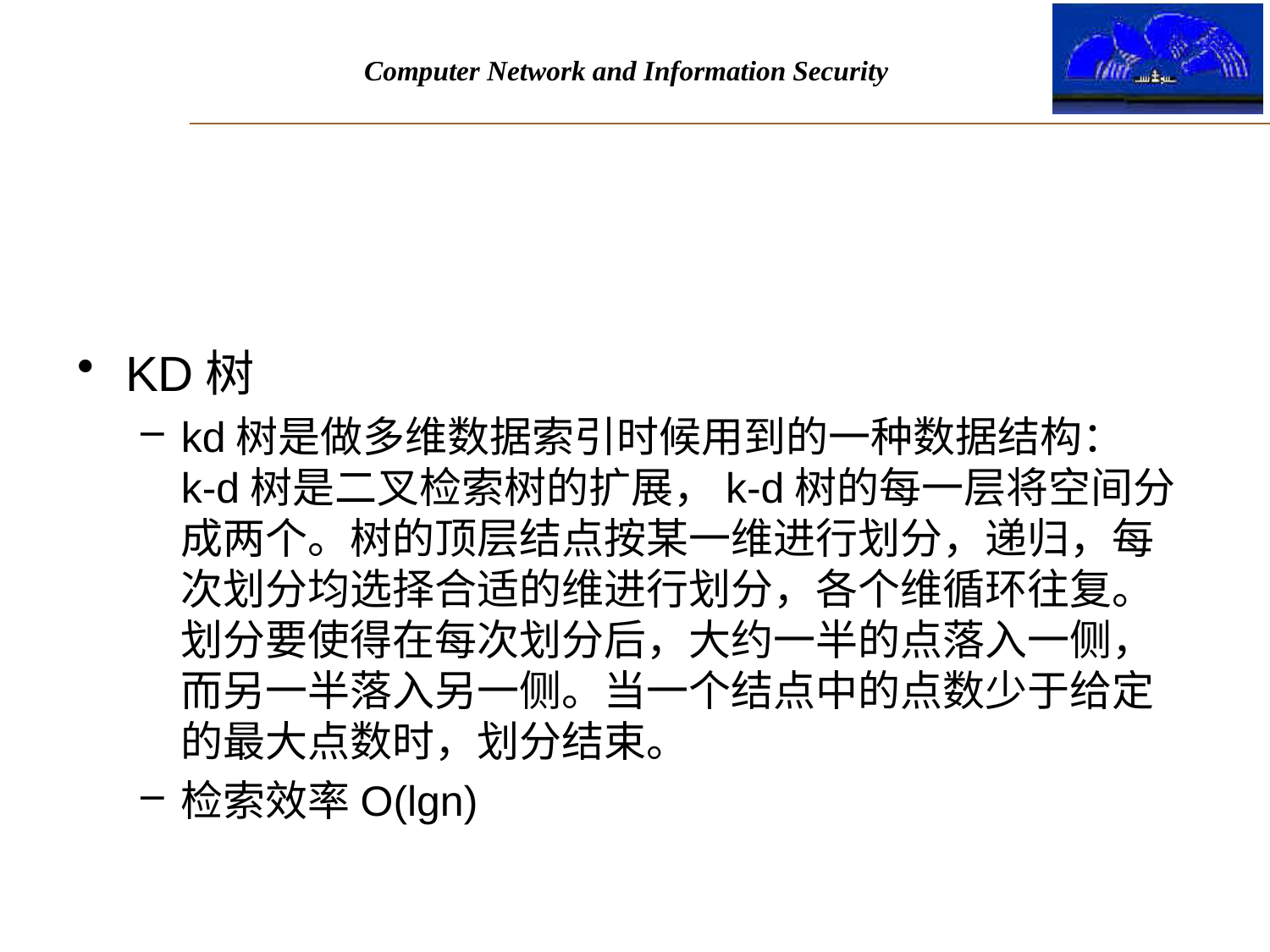

#
KD树
kd树是做多维数据索引时候用到的一种数据结构：
k-d树是二叉检索树的扩展，k-d树的每一层将空间分成两个。树的顶层结点按某一维进行划分，递归，每次划分均选择合适的维进行划分，各个维循环往复。划分要使得在每次划分后，大约一半的点落入一侧，而另一半落入另一侧。当一个结点中的点数少于给定的最大点数时，划分结束。
检索效率O(lgn)